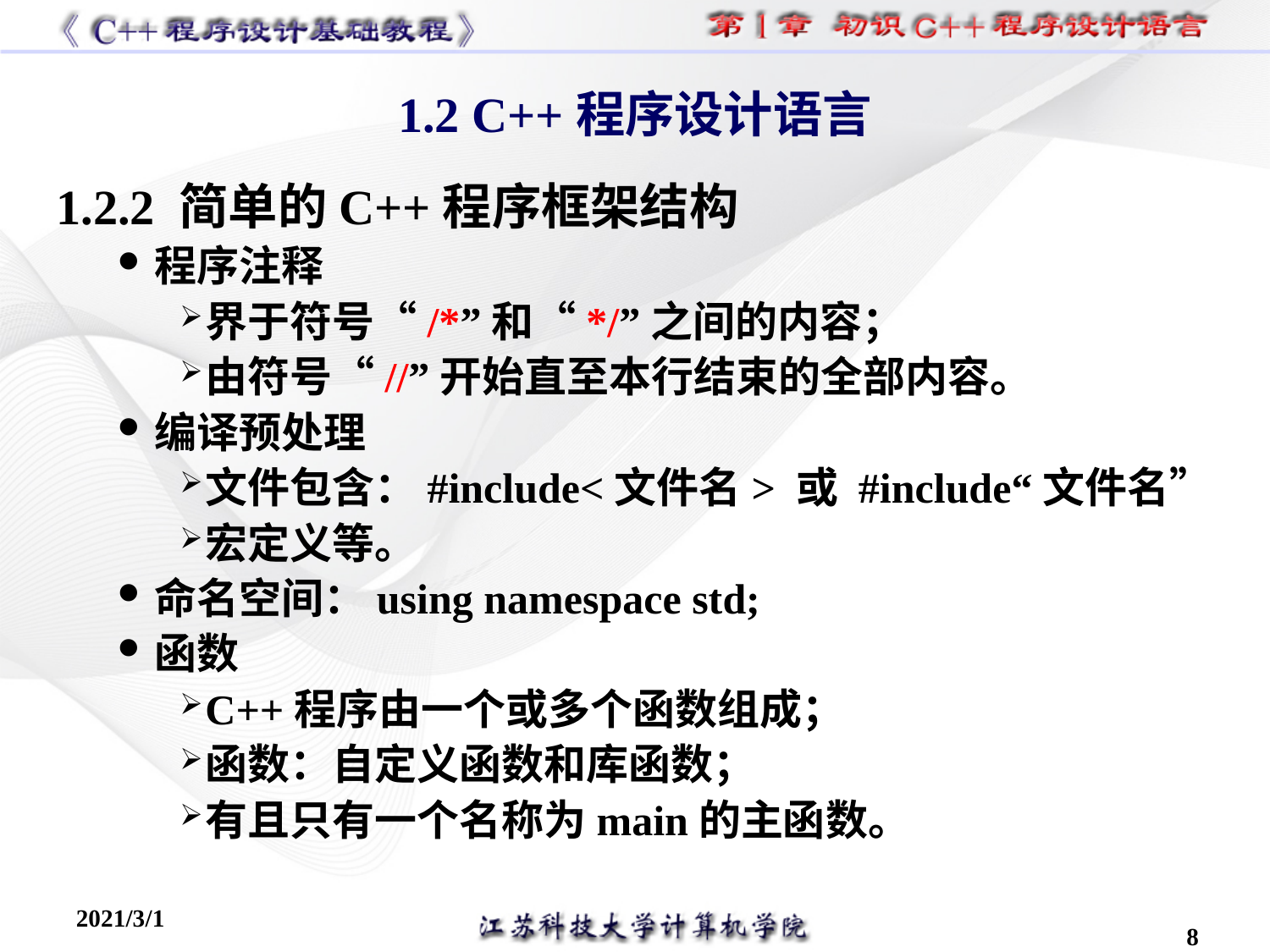

1.2 C++程序设计语言
1.2.2 简单的C++程序框架结构
程序注释
界于符号“/*”和“*/”之间的内容；
由符号“//”开始直至本行结束的全部内容。
编译预处理
文件包含：#include<文件名> 或 #include“文件名”
宏定义等。
命名空间：using namespace std;
函数
C++程序由一个或多个函数组成；
函数：自定义函数和库函数；
有且只有一个名称为main的主函数。